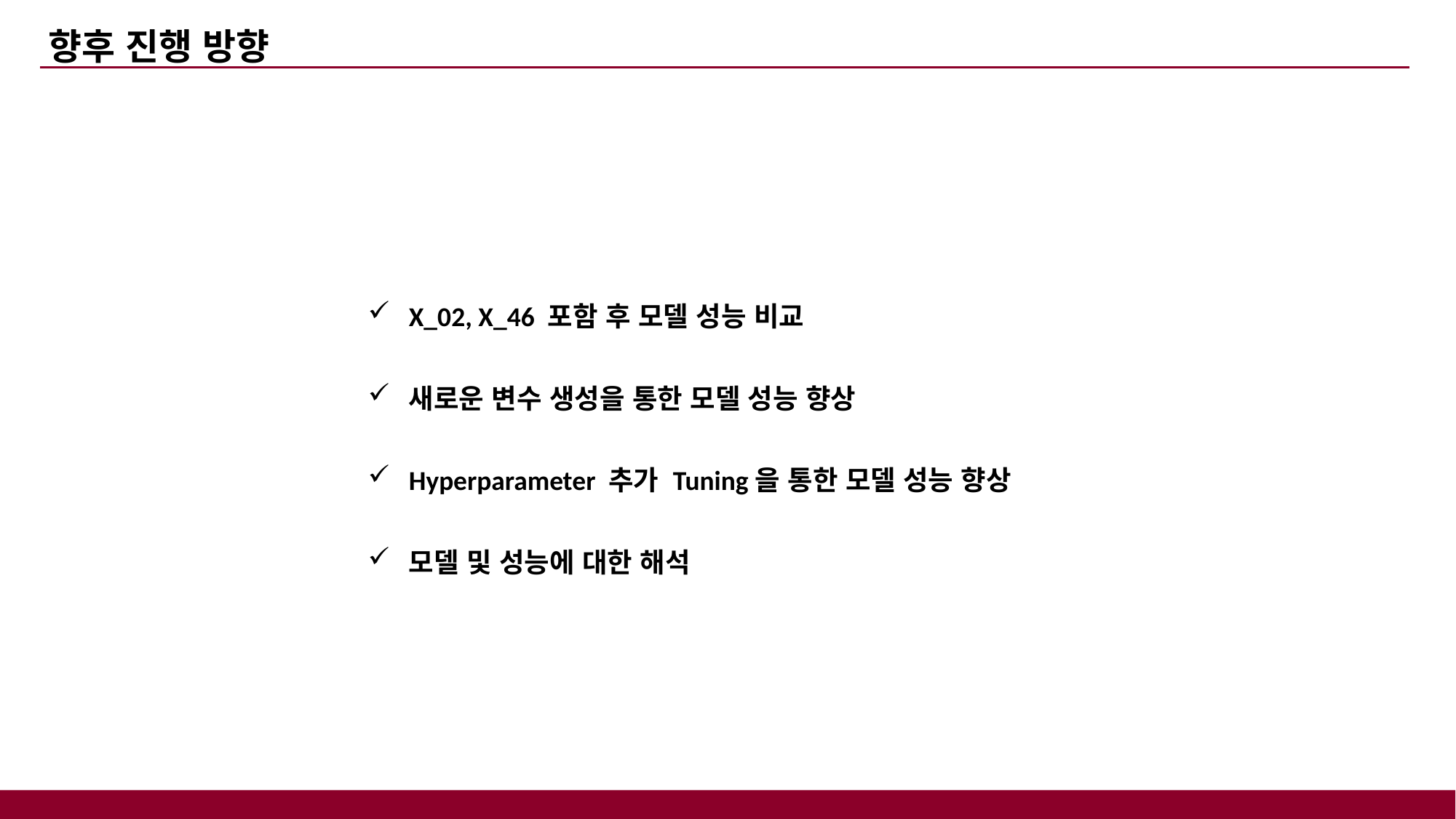

향후 진행 방향
X_02, X_46 포함 후 모델 성능 비교
새로운 변수 생성을 통한 모델 성능 향상
Hyperparameter 추가 Tuning을 통한 모델 성능 향상
모델 및 성능에 대한 해석